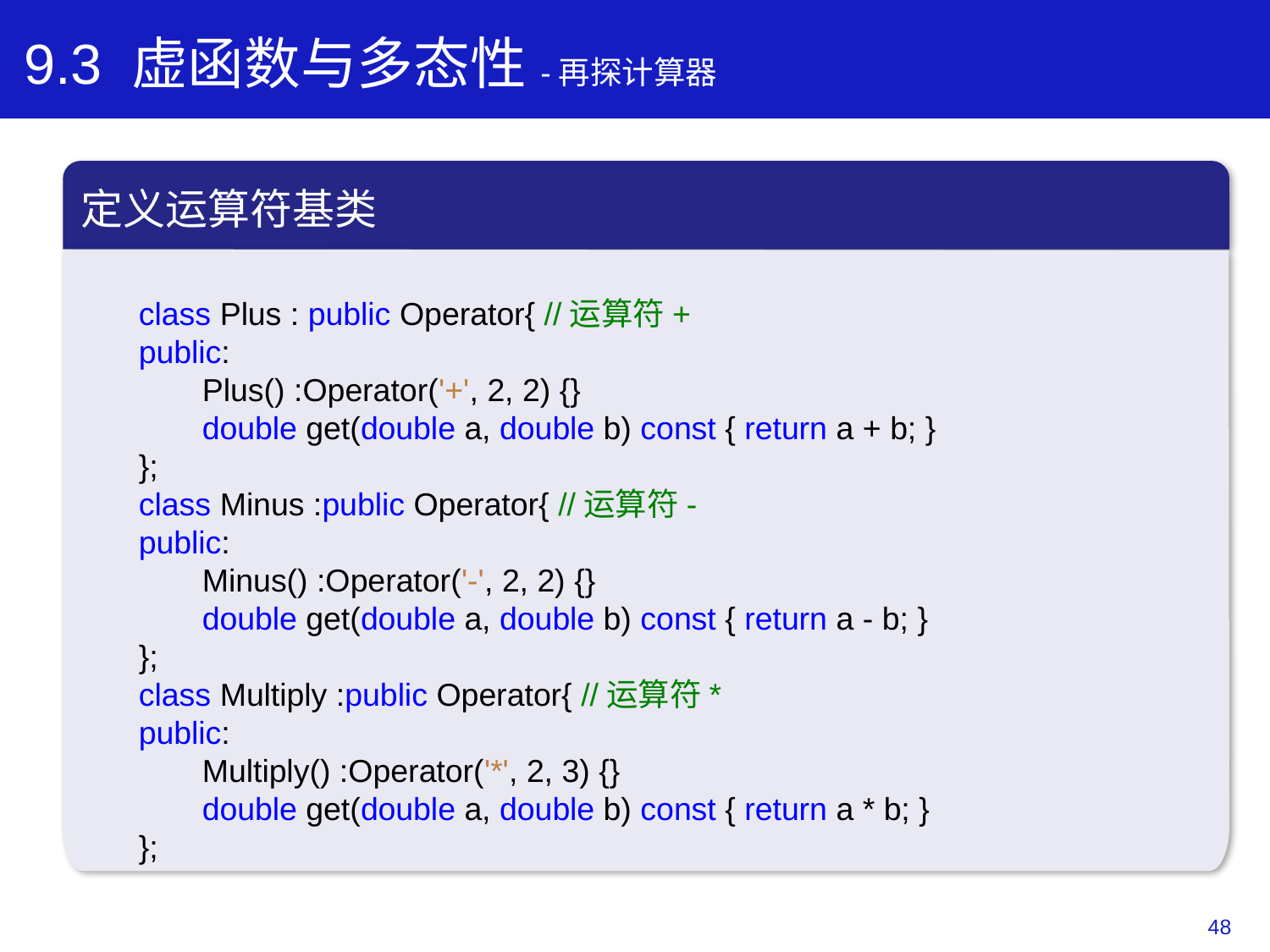

9.3 虚函数与多态性-再探计算器
定义运算符基类

class Plus : public Operator{ //运算符+
public:
Plus() :Operator('+', 2, 2) {}
double get(double a, double b) const { return a + b; }
};
class Minus :public Operator{ //运算符-
public:
Minus() :Operator('-', 2, 2) {}
double get(double a, double b) const { return a - b; }
};
class Multiply :public Operator{ //运算符*
public:
Multiply() :Operator('*', 2, 3) {}
double get(double a, double b) const { return a * b; }
};
48